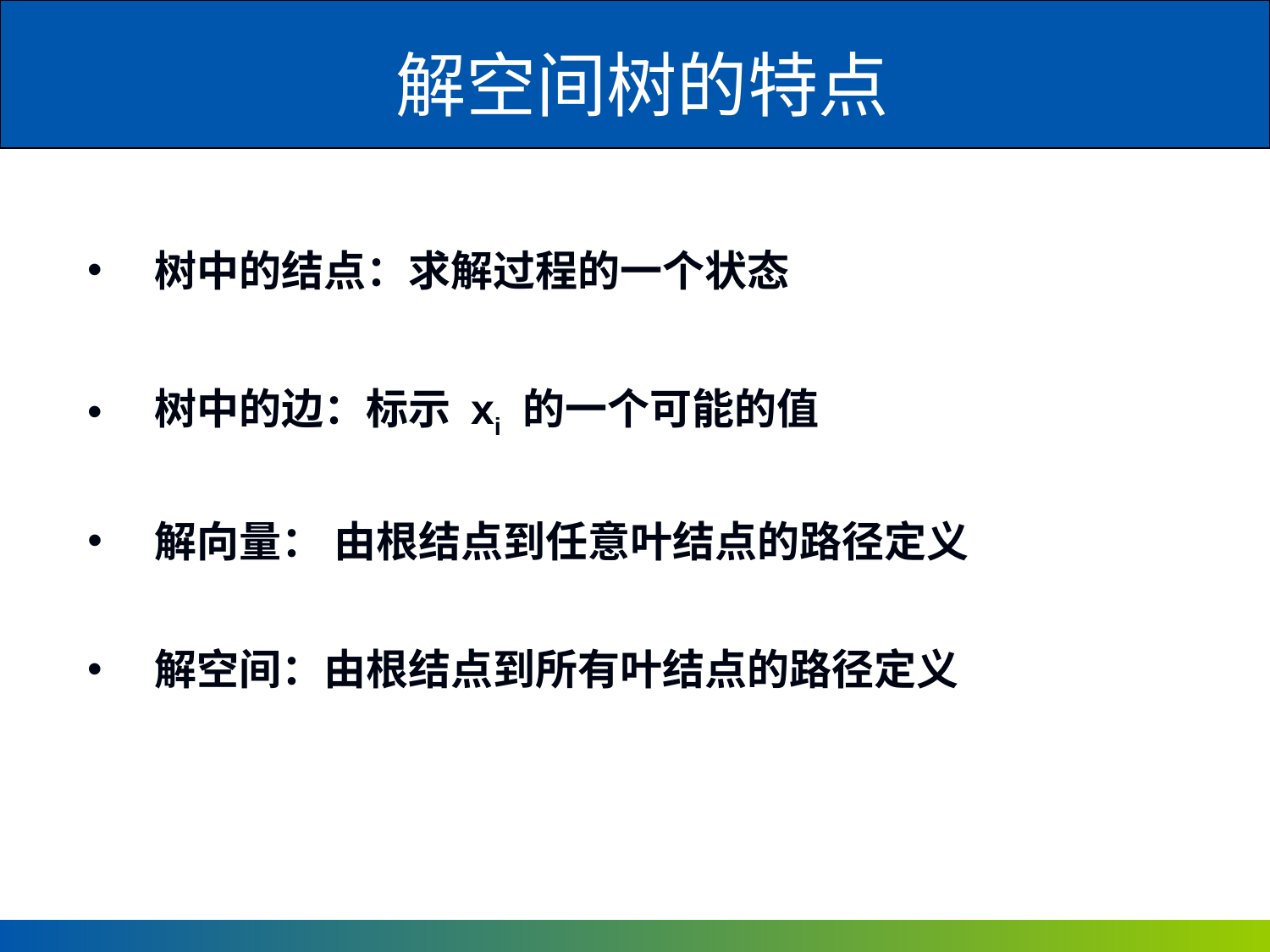

解空间树的特点
 树中的结点：求解过程的一个状态
 树中的边：标示 xi 的一个可能的值
 解向量： 由根结点到任意叶结点的路径定义
 解空间：由根结点到所有叶结点的路径定义